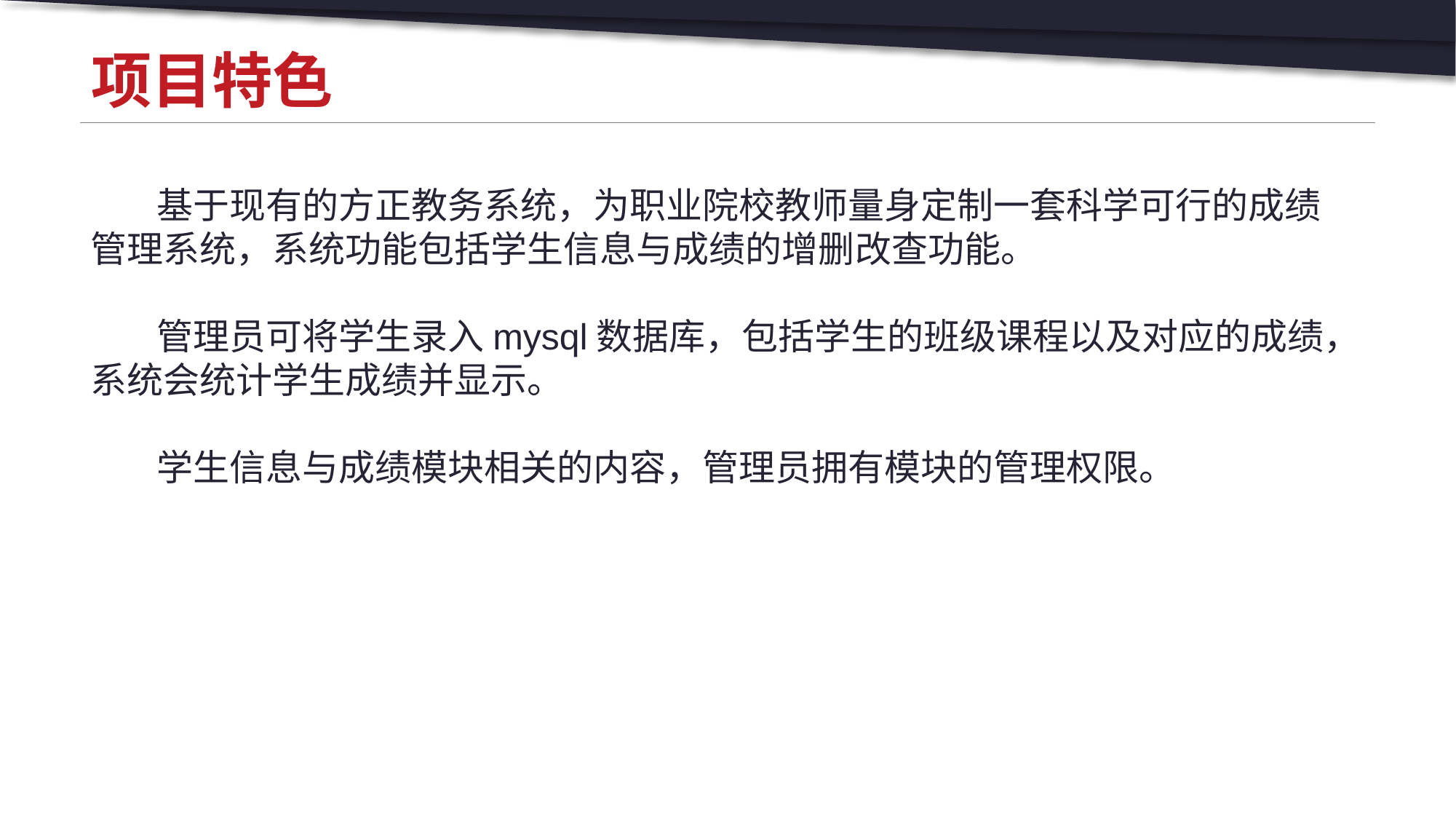

# 项目特色
       基于现有的方正教务系统，为职业院校教师量身定制一套科学可行的成绩管理系统，系统功能包括学生信息与成绩的增删改查功能。

       管理员可将学生录入mysql数据库，包括学生的班级课程以及对应的成绩，系统会统计学生成绩并显示。

       学生信息与成绩模块相关的内容，管理员拥有模块的管理权限。